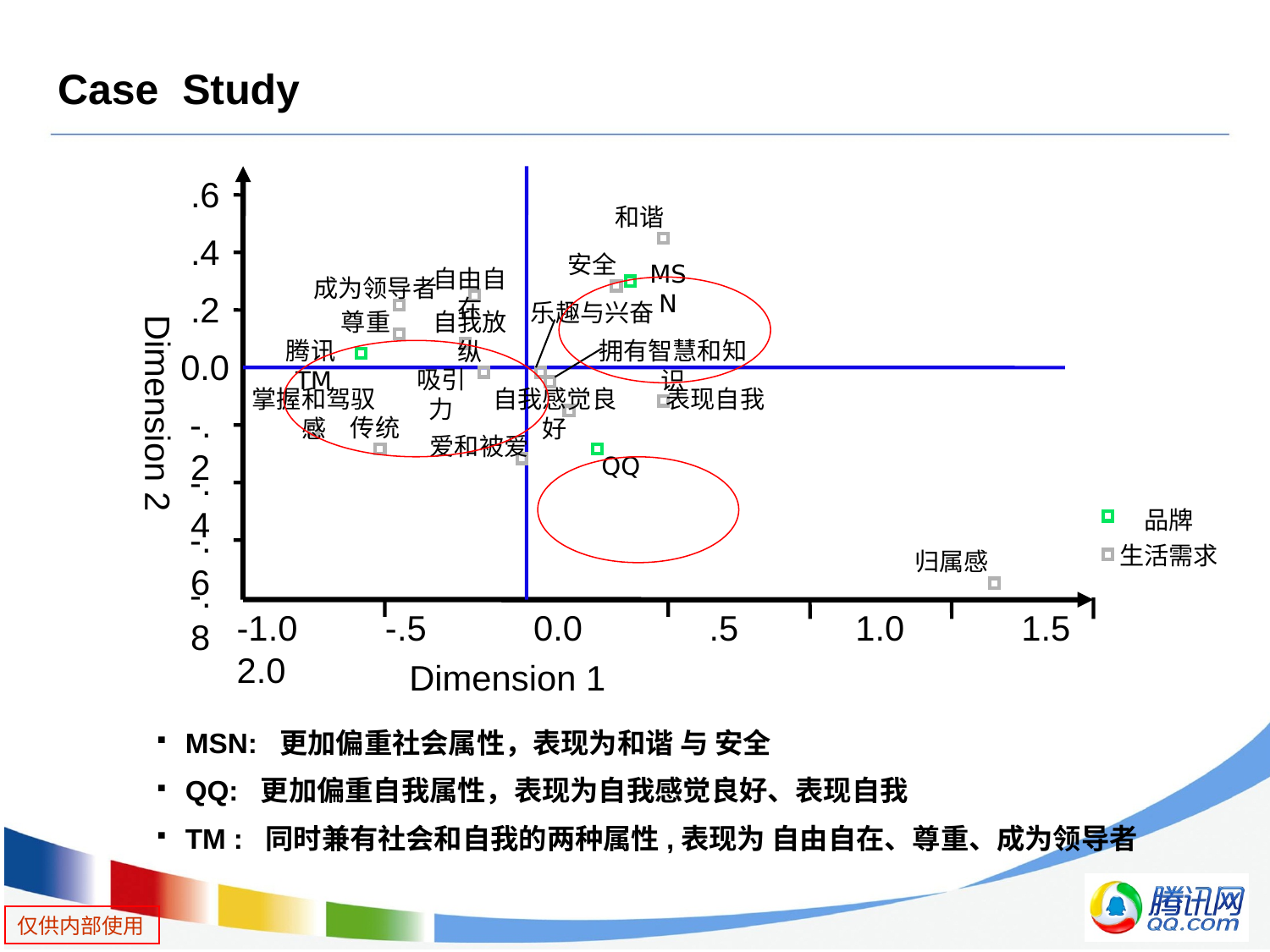

# Case  Study
.6

和谐
.4

安全

MSN
自由自在
Dimension 2
成为领导者

.2

乐趣与兴奋
尊重

自我放纵

腾讯TM

拥有智慧和知识
0.0

吸引力

掌握和驾驭感
自我感觉良好

表现自我
-.2

传统

爱和被爱

QQ

-.4

品牌
-.6

生活需求

归属感

-.8

-1.0         -.5           0.0             .5            1.0            1.5          2.0

Dimension 1

  MSN:  更加偏重社会属性，表现为和谐 与 安全
  QQ:  更加偏重自我属性，表现为自我感觉良好、表现自我
  TM :  同时兼有社会和自我的两种属性,表现为 自由自在、尊重、成为领导者